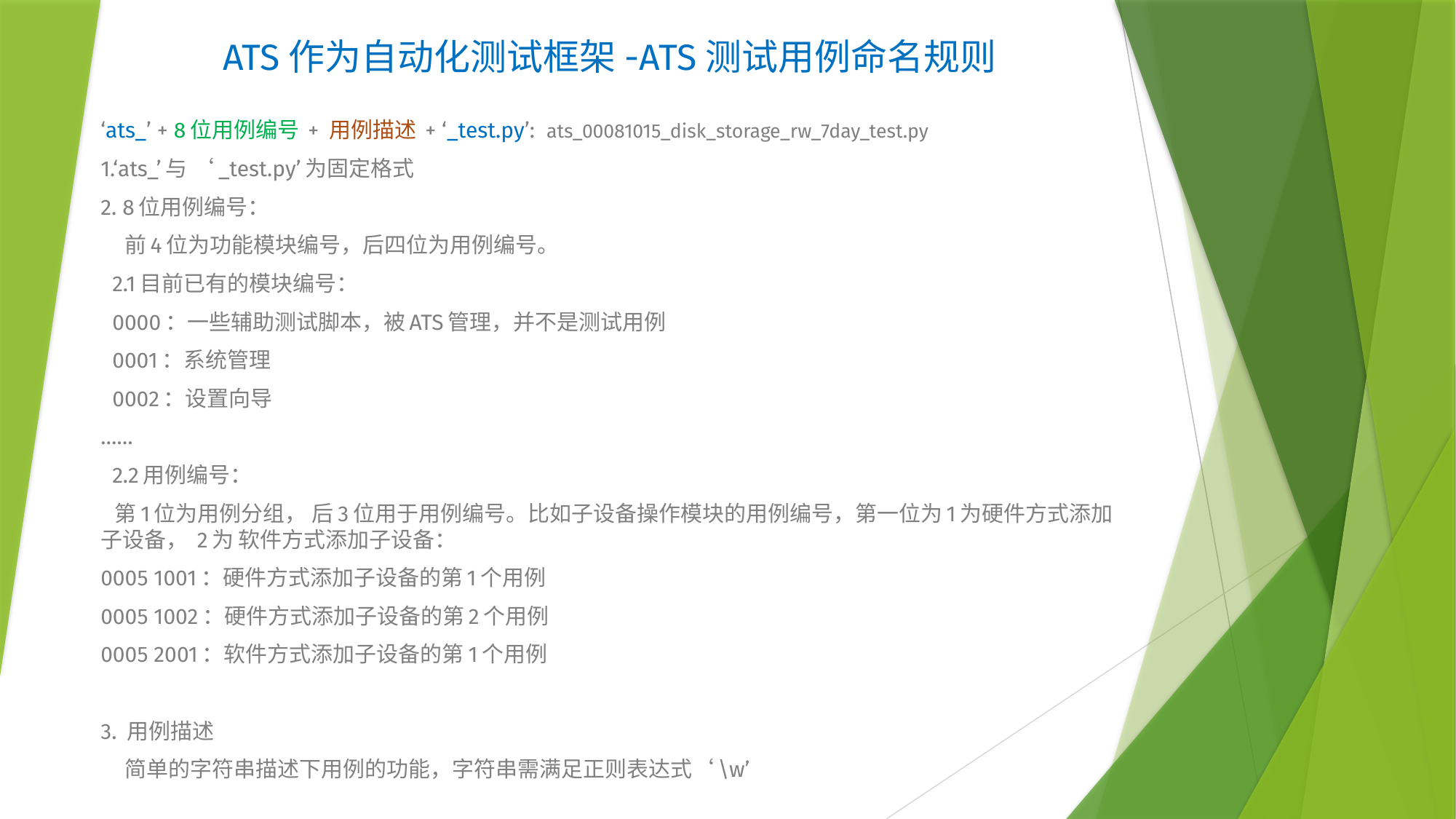

# ATS作为自动化测试框架-ATS测试用例命名规则
‘ats_’ + 8位用例编号 + 用例描述 + ‘_test.py’:  ats_00081015_disk_storage_rw_7day_test.py
1.‘ats_’与 ‘_test.py’为固定格式
2. 8位用例编号：
    前4位为功能模块编号，后四位为用例编号。
  2.1目前已有的模块编号：
  0000：一些辅助测试脚本，被ATS管理，并不是测试用例
  0001：系统管理
  0002：设置向导
……
  2.2用例编号：
  第1位为用例分组， 后3位用于用例编号。比如子设备操作模块的用例编号，第一位为1为硬件方式添加子设备， 2为 软件方式添加子设备：
0005 1001：硬件方式添加子设备的第1个用例
0005 1002：硬件方式添加子设备的第2个用例
0005 2001：软件方式添加子设备的第1个用例

3. 用例描述
    简单的字符串描述下用例的功能，字符串需满足正则表达式‘\w’